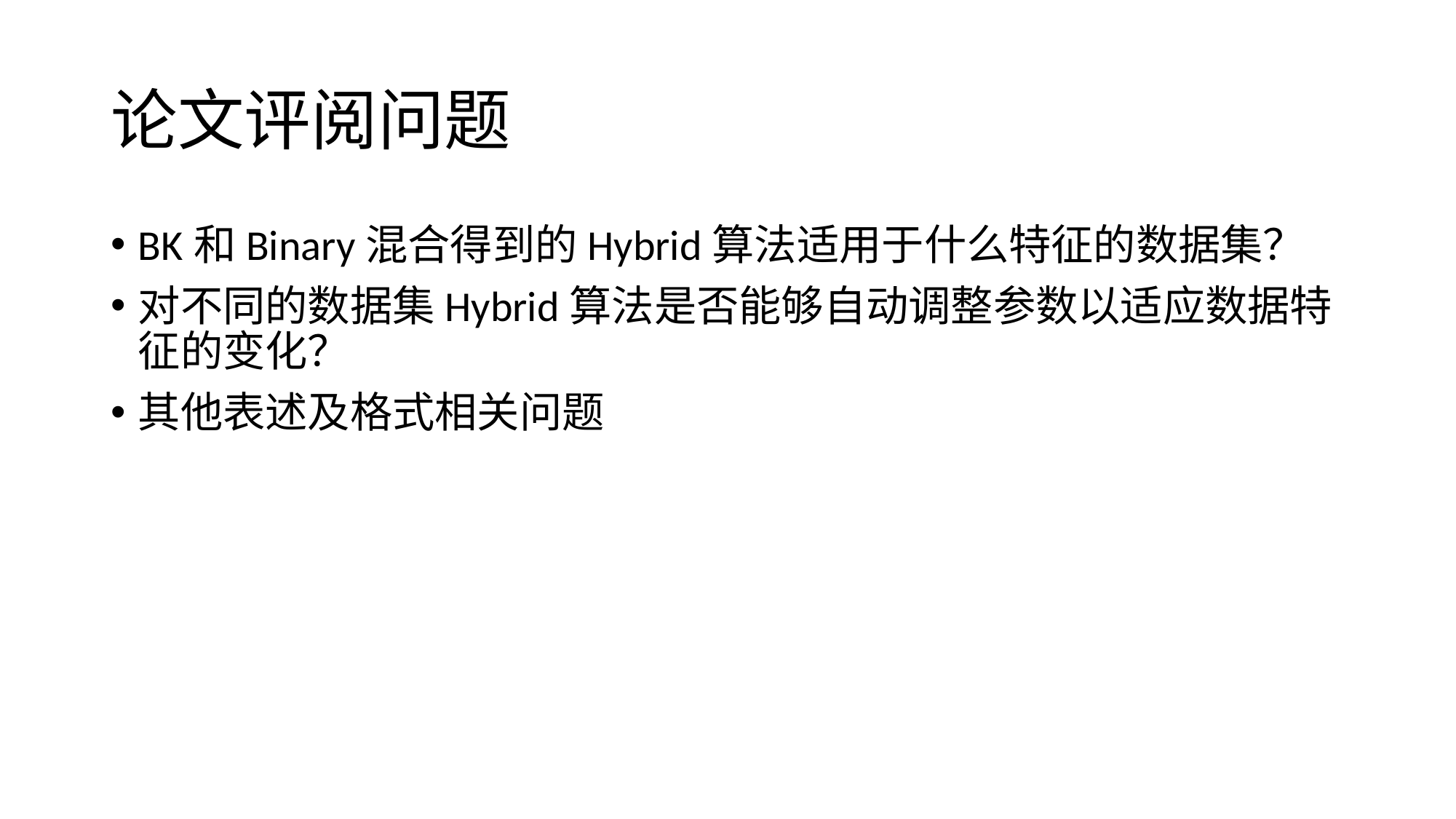

# 论文评阅问题
BK和Binary混合得到的Hybrid算法适用于什么特征的数据集？
对不同的数据集Hybrid算法是否能够自动调整参数以适应数据特征的变化？
其他表述及格式相关问题